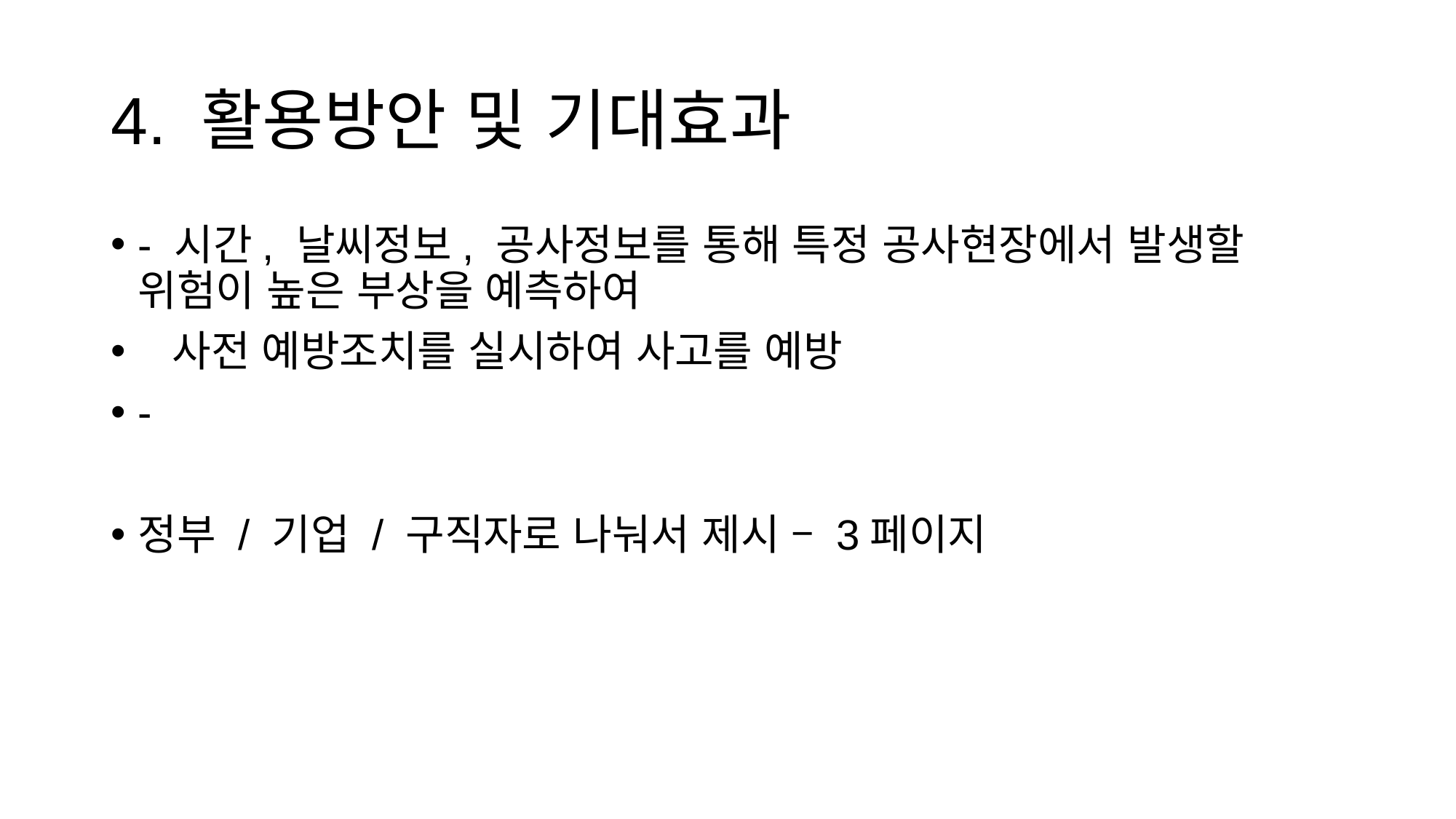

# 4. 활용방안 및 기대효과
- 시간, 날씨정보, 공사정보를 통해 특정 공사현장에서 발생할 위험이 높은 부상을 예측하여
  사전 예방조치를 실시하여 사고를 예방
-

정부 / 기업 / 구직자로 나눠서 제시 – 3페이지